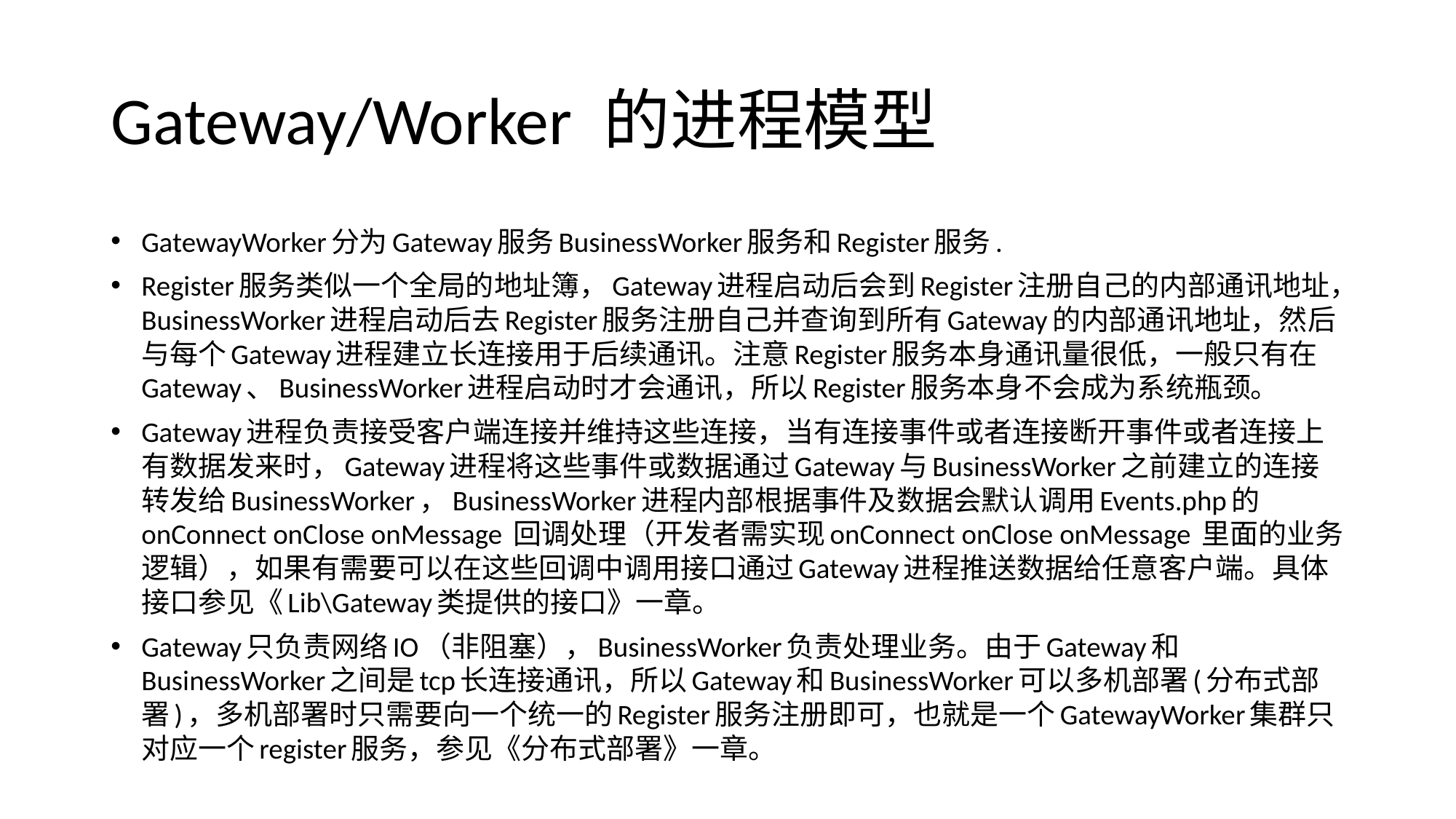

# Gateway/Worker 的进程模型
GatewayWorker分为Gateway服务BusinessWorker服务和Register服务.
Register服务类似一个全局的地址簿，Gateway进程启动后会到Register注册自己的内部通讯地址，BusinessWorker进程启动后去Register服务注册自己并查询到所有Gateway的内部通讯地址，然后与每个Gateway进程建立长连接用于后续通讯。注意Register服务本身通讯量很低，一般只有在Gateway、BusinessWorker进程启动时才会通讯，所以Register服务本身不会成为系统瓶颈。
Gateway进程负责接受客户端连接并维持这些连接，当有连接事件或者连接断开事件或者连接上有数据发来时，Gateway进程将这些事件或数据通过Gateway与BusinessWorker之前建立的连接转发给BusinessWorker，BusinessWorker进程内部根据事件及数据会默认调用Events.php的onConnect onClose onMessage 回调处理（开发者需实现onConnect onClose onMessage 里面的业务逻辑），如果有需要可以在这些回调中调用接口通过Gateway进程推送数据给任意客户端。具体接口参见《Lib\Gateway类提供的接口》一章。
Gateway只负责网络IO（非阻塞），BusinessWorker负责处理业务。由于Gateway和BusinessWorker之间是tcp长连接通讯，所以Gateway和BusinessWorker可以多机部署(分布式部署)，多机部署时只需要向一个统一的Register服务注册即可，也就是一个GatewayWorker集群只对应一个register服务，参见《分布式部署》一章。